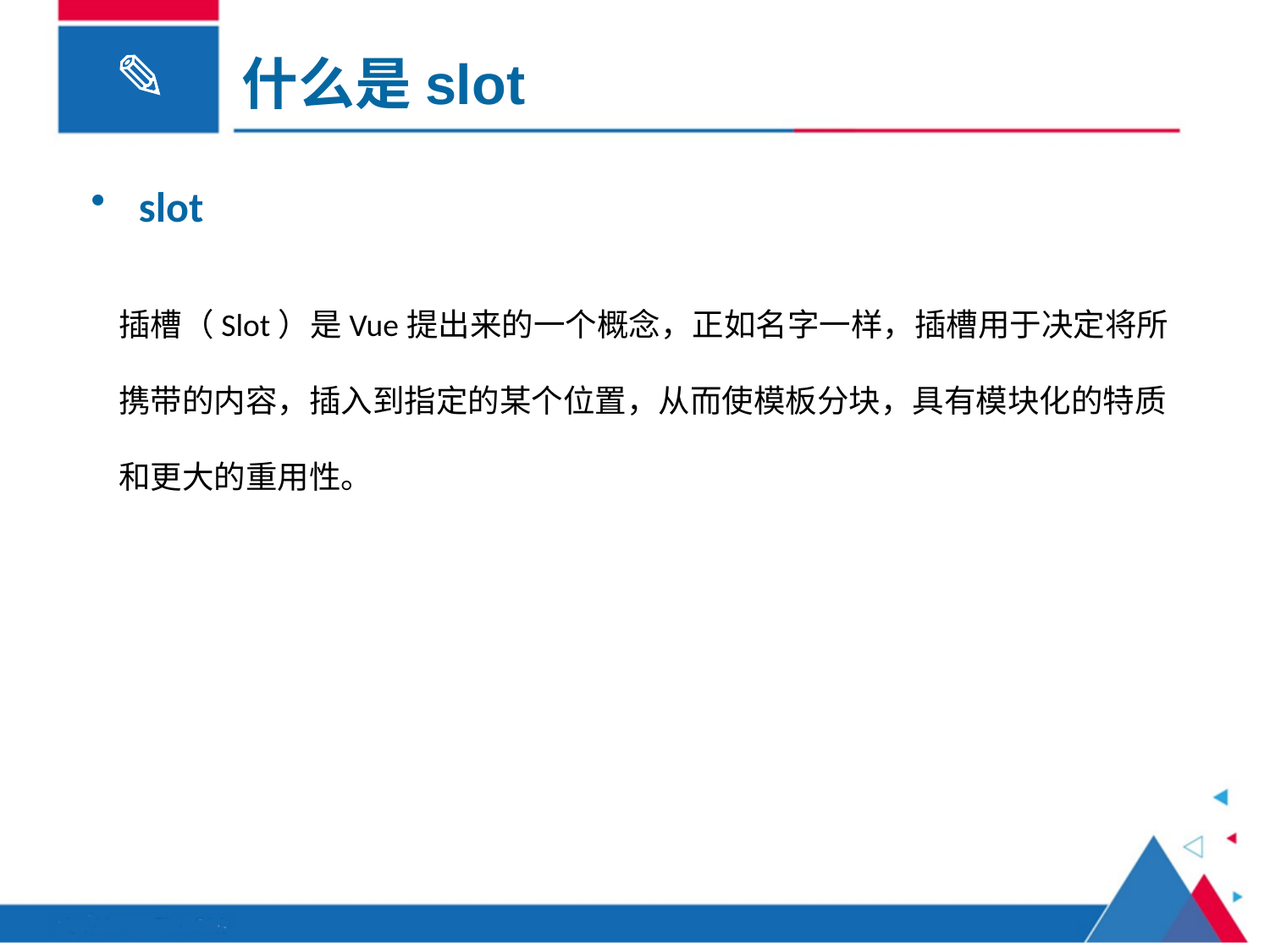

什么是slot
slot
组件中的data
插槽（Slot）是Vue提出来的一个概念，正如名字一样，插槽用于决定将所携带的内容，插入到指定的某个位置，从而使模板分块，具有模块化的特质和更大的重用性。